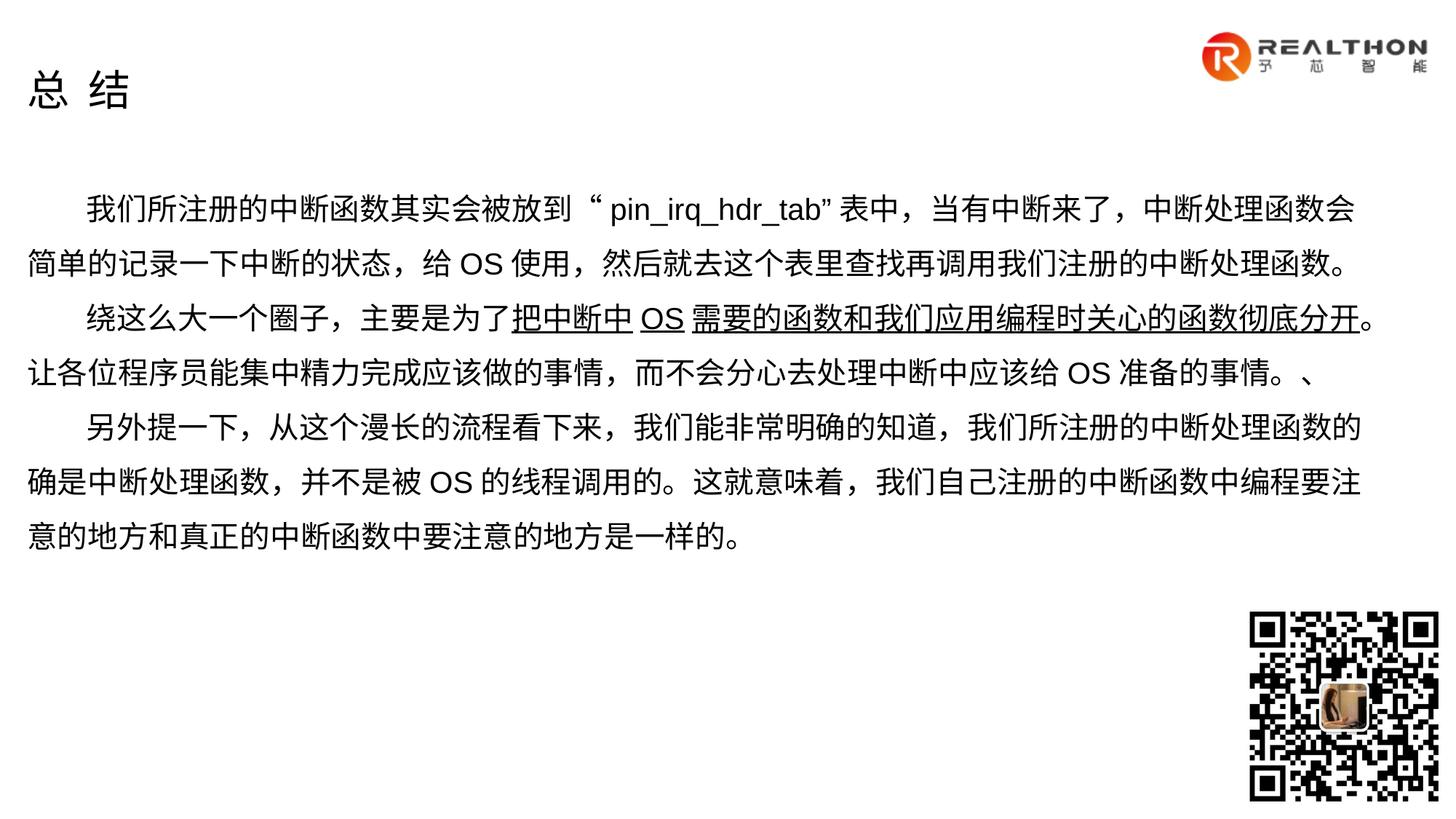

总  结
   我们所注册的中断函数其实会被放到“pin_irq_hdr_tab”表中，当有中断来了，中断处理函数会简单的记录一下中断的状态，给OS使用，然后就去这个表里查找再调用我们注册的中断处理函数。
   绕这么大一个圈子，主要是为了把中断中OS需要的函数和我们应用编程时关心的函数彻底分开。让各位程序员能集中精力完成应该做的事情，而不会分心去处理中断中应该给OS准备的事情。、
   另外提一下，从这个漫长的流程看下来，我们能非常明确的知道，我们所注册的中断处理函数的确是中断处理函数，并不是被OS的线程调用的。这就意味着，我们自己注册的中断函数中编程要注意的地方和真正的中断函数中要注意的地方是一样的。